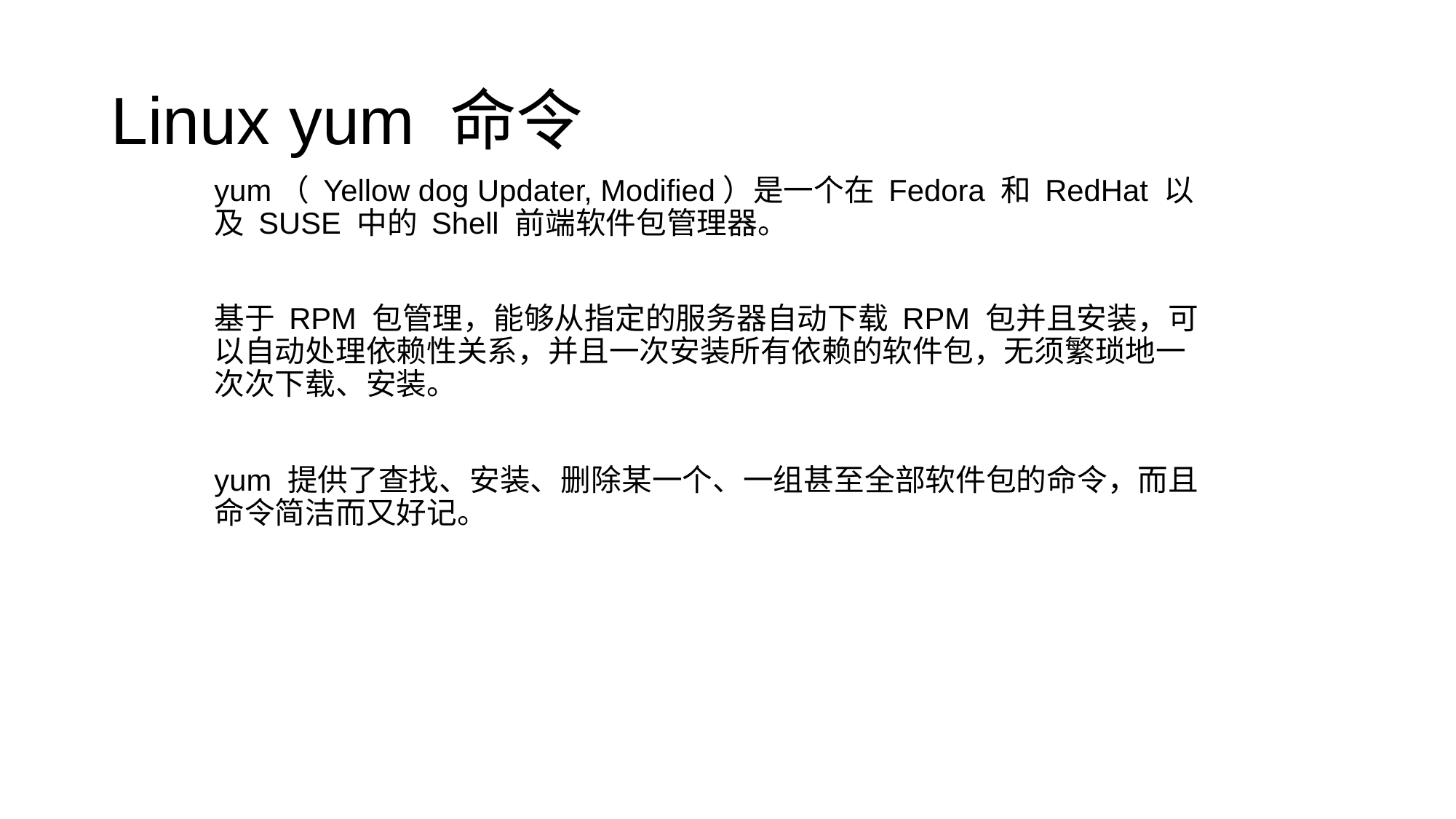

# Linux yum 命令
yum（ Yellow dog Updater, Modified）是一个在 Fedora 和 RedHat 以及 SUSE 中的 Shell 前端软件包管理器。

基于 RPM 包管理，能够从指定的服务器自动下载 RPM 包并且安装，可以自动处理依赖性关系，并且一次安装所有依赖的软件包，无须繁琐地一次次下载、安装。

yum 提供了查找、安装、删除某一个、一组甚至全部软件包的命令，而且命令简洁而又好记。